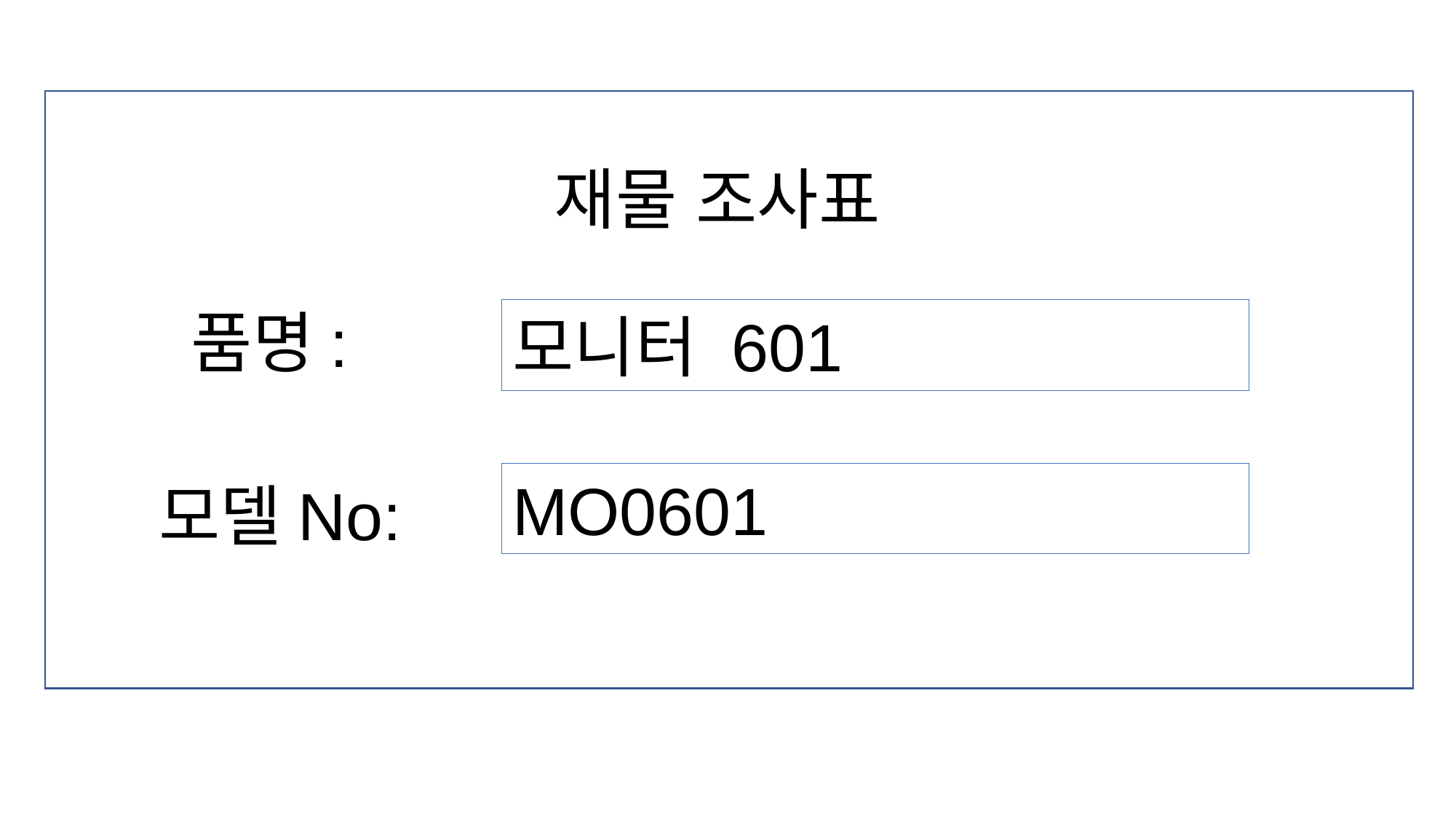

재물 조사표
품명:
모니터 601
MO0601
모델No: